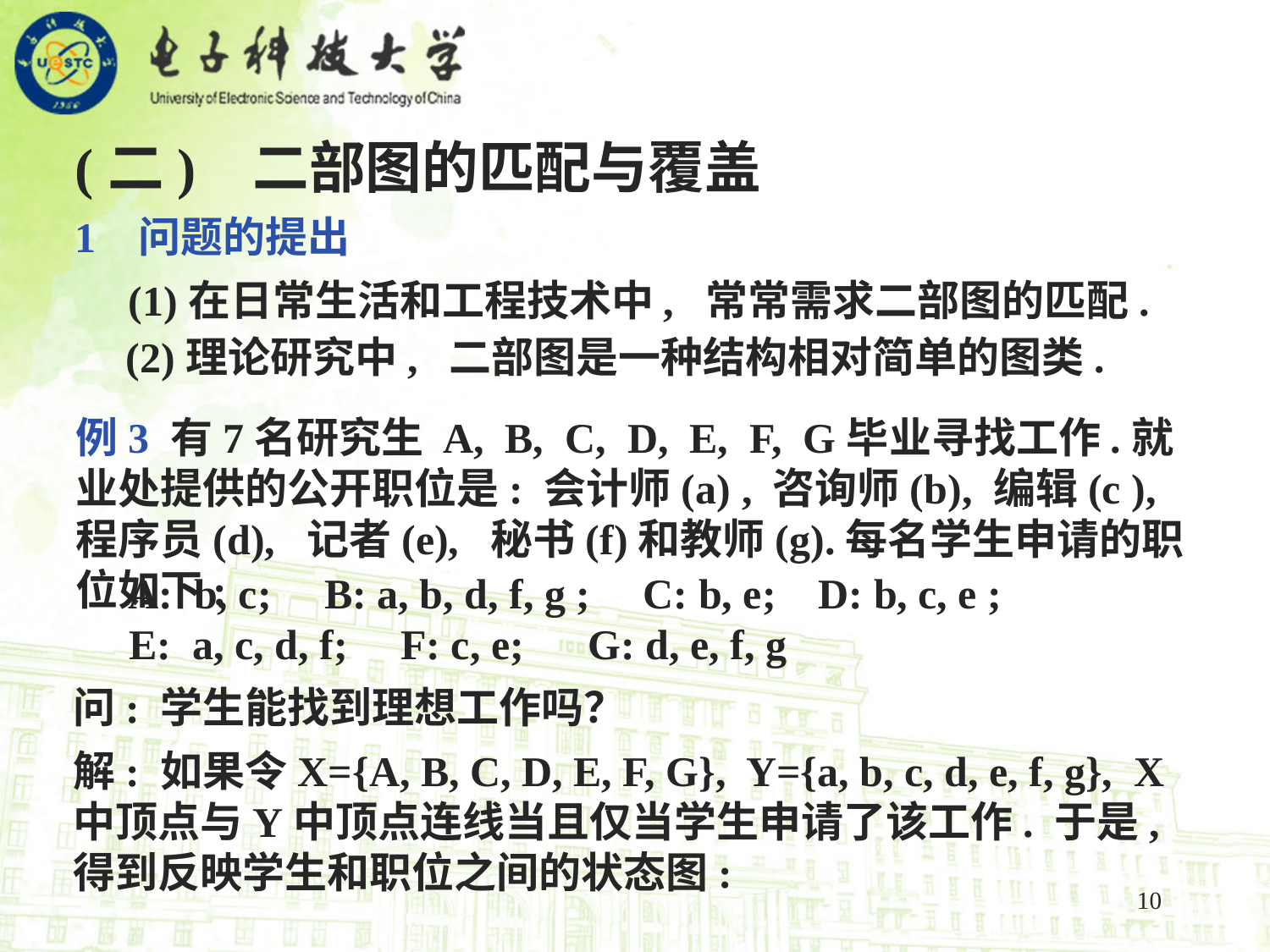

(二)   二部图的匹配与覆盖
1   问题的提出
     (1)在日常生活和工程技术中,  常常需求二部图的匹配.
     (2)理论研究中,  二部图是一种结构相对简单的图类.
例3 有7名研究生 A,  B,  C,  D,  E,  F,  G毕业寻找工作.就业处提供的公开职位是: 会计师(a) , 咨询师(b), 编辑(c ), 程序员(d),  记者(e),  秘书(f)和教师(g).每名学生申请的职位如下:
     A:  b, c;     B: a, b, d, f, g ;     C: b, e;    D: b, c, e ;
     E:  a, c, d, f;     F: c, e;      G: d, e, f, g
问: 学生能找到理想工作吗？
解: 如果令X={A, B, C, D, E, F, G},  Y={a, b, c, d, e, f, g},  X中顶点与Y中顶点连线当且仅当学生申请了该工作. 于是, 得到反映学生和职位之间的状态图:
10